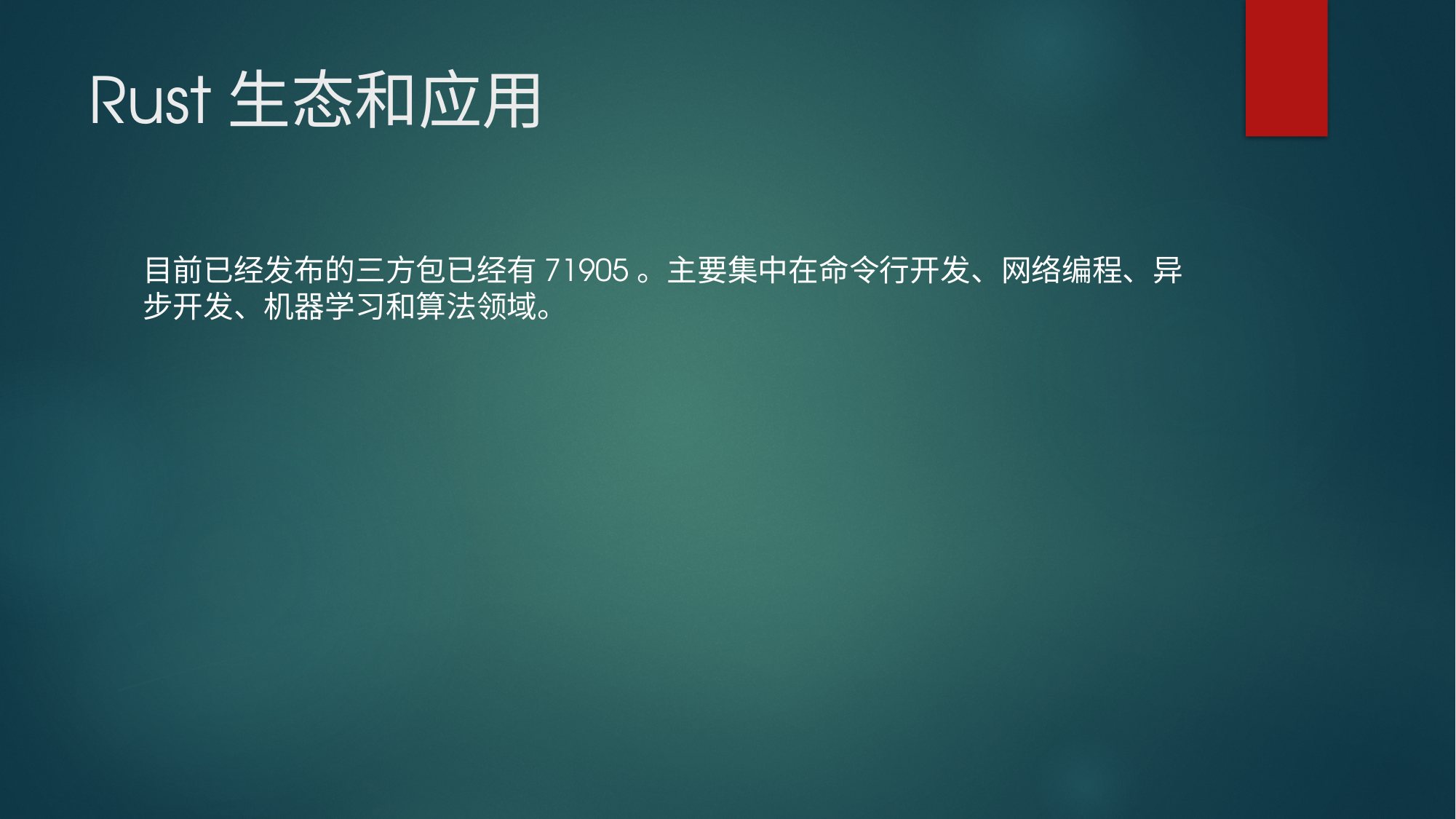

# Rust生态和应用
目前已经发布的三方包已经有71905。主要集中在命令行开发、网络编程、异步开发、机器学习和算法领域。